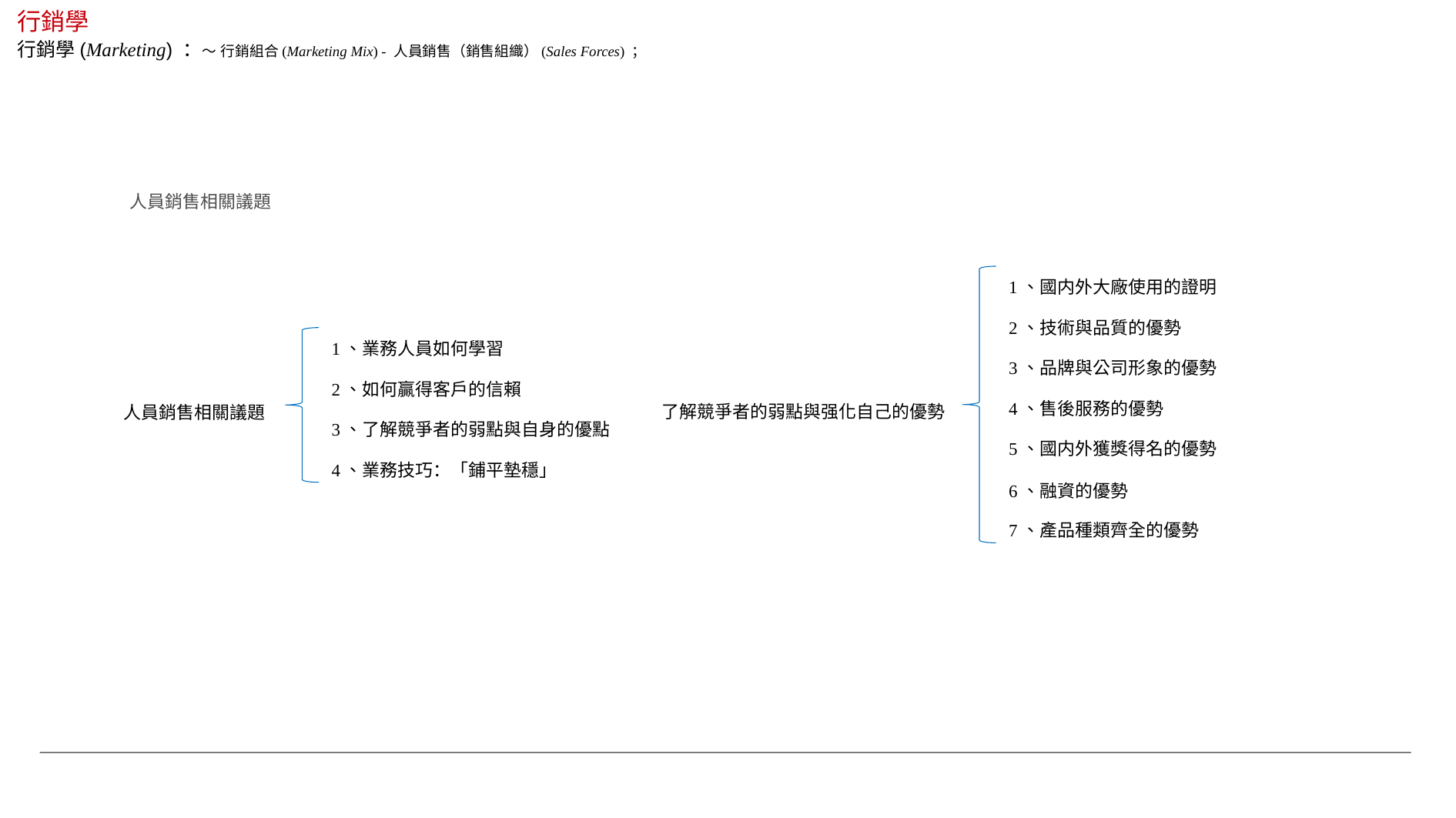

行銷學
行銷學(Marketing) ：～ 行銷組合(Marketing Mix) - 人員銷售（銷售組織）(Sales Forces) ；
人員銷售相關議題
1、國内外大廠使用的證明

2、技術與品質的優勢
1、業務人員如何學習

3、品牌與公司形象的優勢
2、如何贏得客戶的信賴
4、售後服務的優勢
了解競爭者的弱點與强化自己的優勢
人員銷售相關議題
3、了解競爭者的弱點與自身的優點
5、國内外獲獎得名的優勢
4、業務技巧：「鋪平墊穩」
6、融資的優勢
7、產品種類齊全的優勢